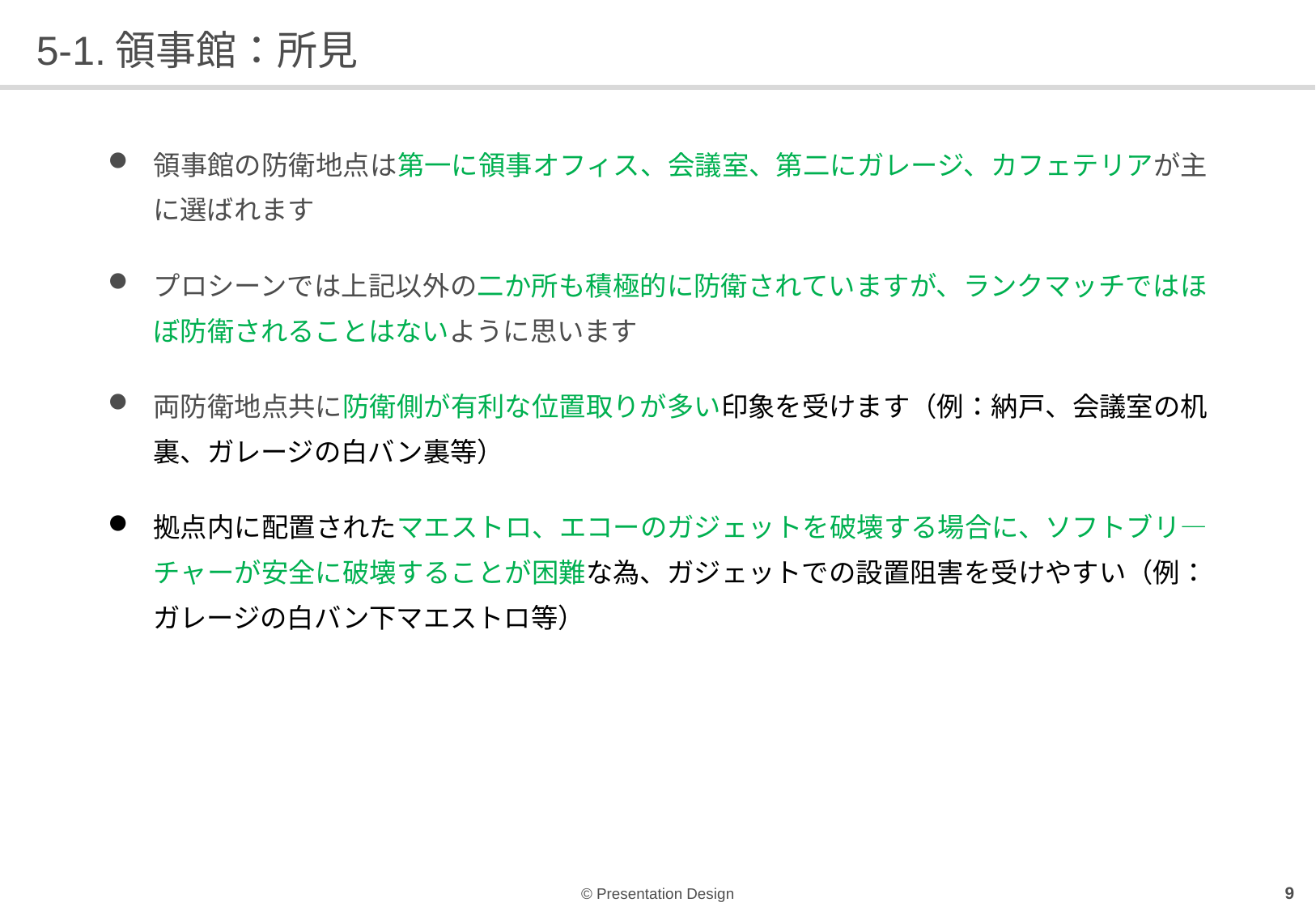

# 5-1.領事館：所見
領事館の防衛地点は第一に領事オフィス、会議室、第二にガレージ、カフェテリアが主に選ばれます
プロシーンでは上記以外の二か所も積極的に防衛されていますが、ランクマッチではほぼ防衛されることはないように思います
両防衛地点共に防衛側が有利な位置取りが多い印象を受けます（例：納戸、会議室の机裏、ガレージの白バン裏等）
拠点内に配置されたマエストロ、エコーのガジェットを破壊する場合に、ソフトブリ―チャーが安全に破壊することが困難な為、ガジェットでの設置阻害を受けやすい（例：ガレージの白バン下マエストロ等）

9